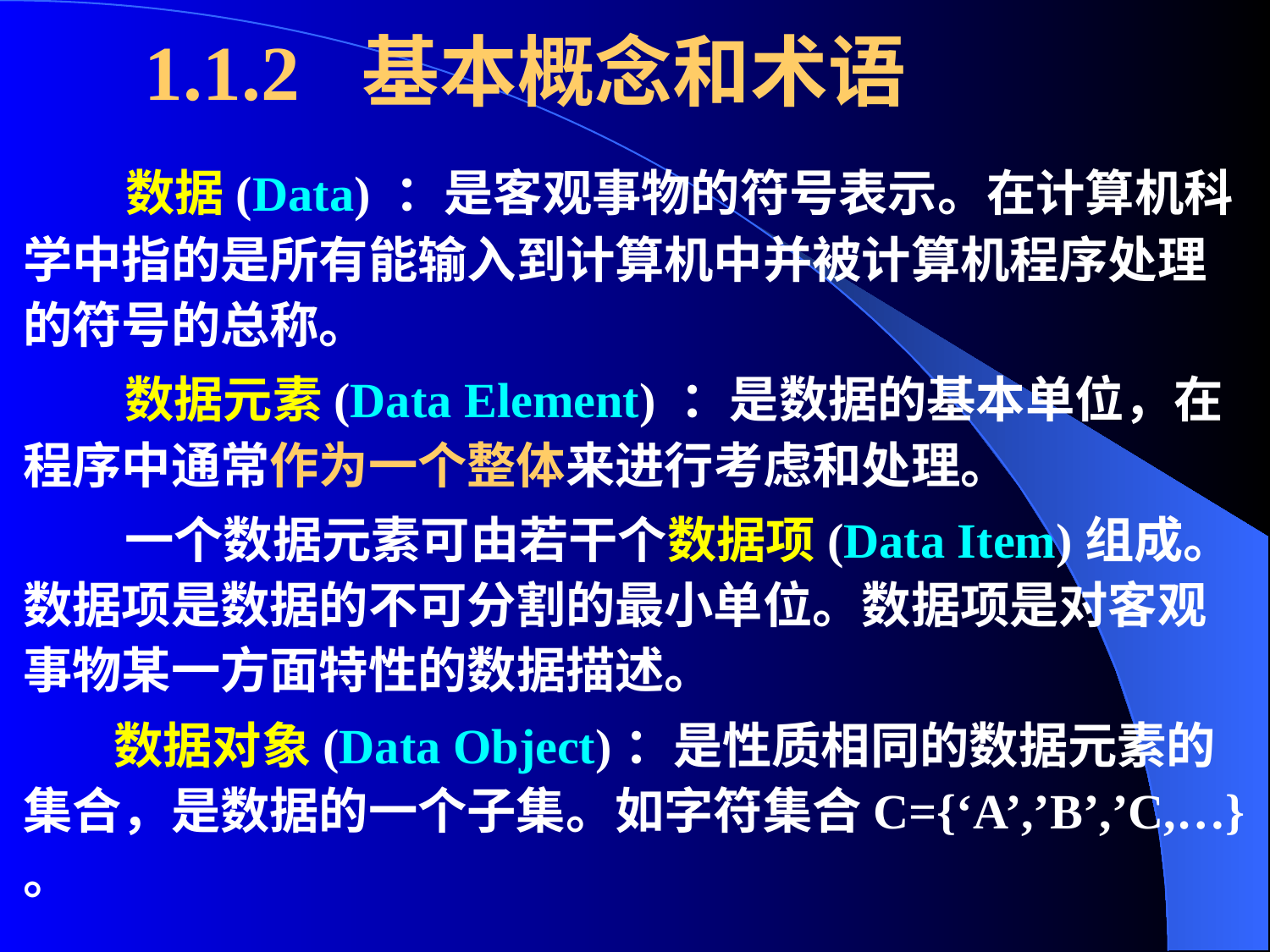

1.1.2  基本概念和术语
# 数据(Data) ：是客观事物的符号表示。在计算机科学中指的是所有能输入到计算机中并被计算机程序处理的符号的总称。
        数据元素(Data Element) ：是数据的基本单位，在程序中通常作为一个整体来进行考虑和处理。
        一个数据元素可由若干个数据项(Data Item)组成。数据项是数据的不可分割的最小单位。数据项是对客观事物某一方面特性的数据描述。
       数据对象(Data Object)：是性质相同的数据元素的集合，是数据的一个子集。如字符集合C={‘A’,’B’,’C,…} 。